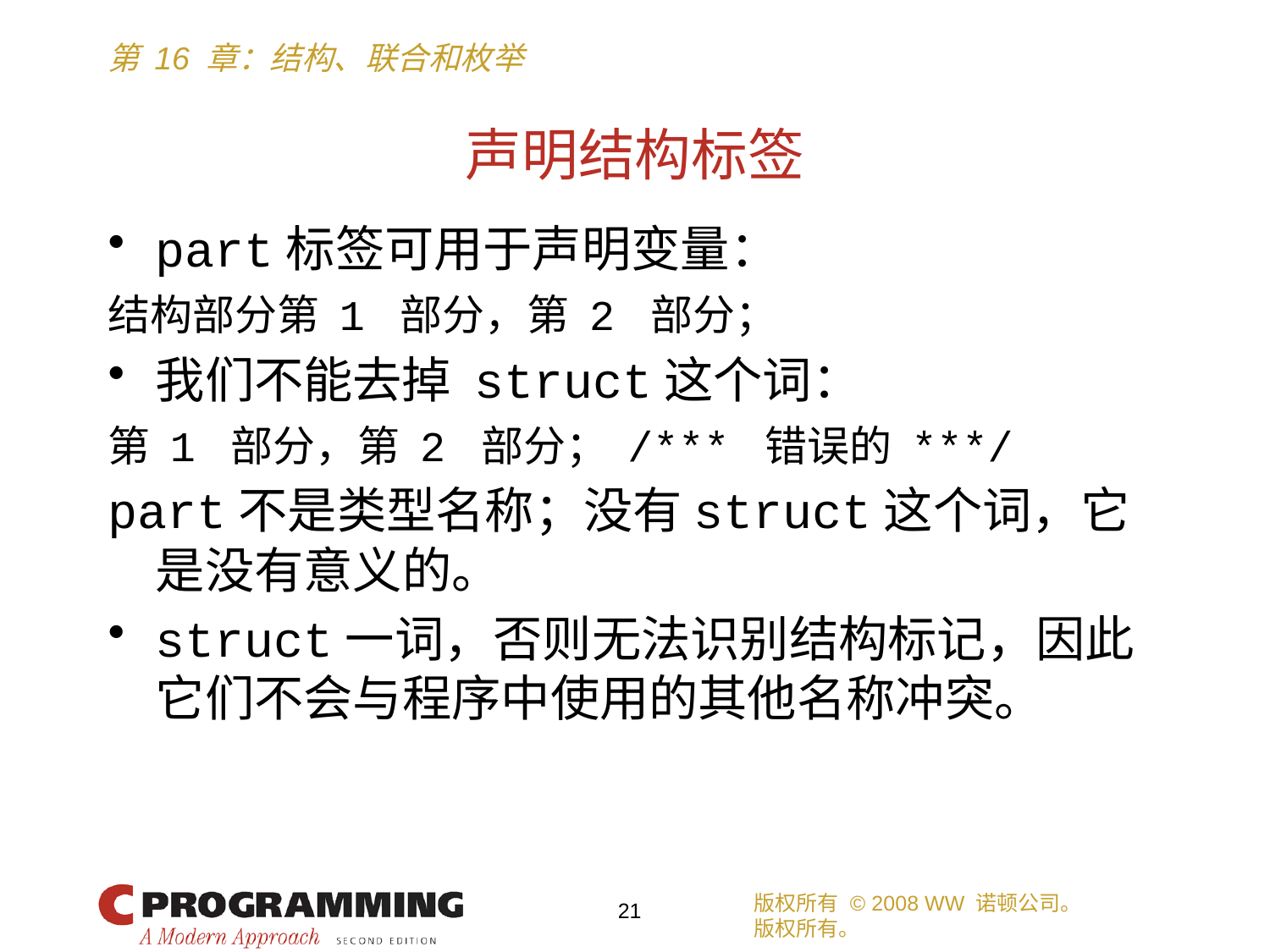

# 声明结构标签
part标签可用于声明变量：
结构部分第 1 部分，第 2 部分；
我们不能去掉 struct这个词：
第 1 部分，第 2 部分； /*** 错误的 ***/
part不是类型名称；没有struct这个词，它是没有意义的。
struct一词，否则无法识别结构标记，因此它们不会与程序中使用的其他名称冲突。
版权所有 © 2008 WW 诺顿公司。
版权所有。
21